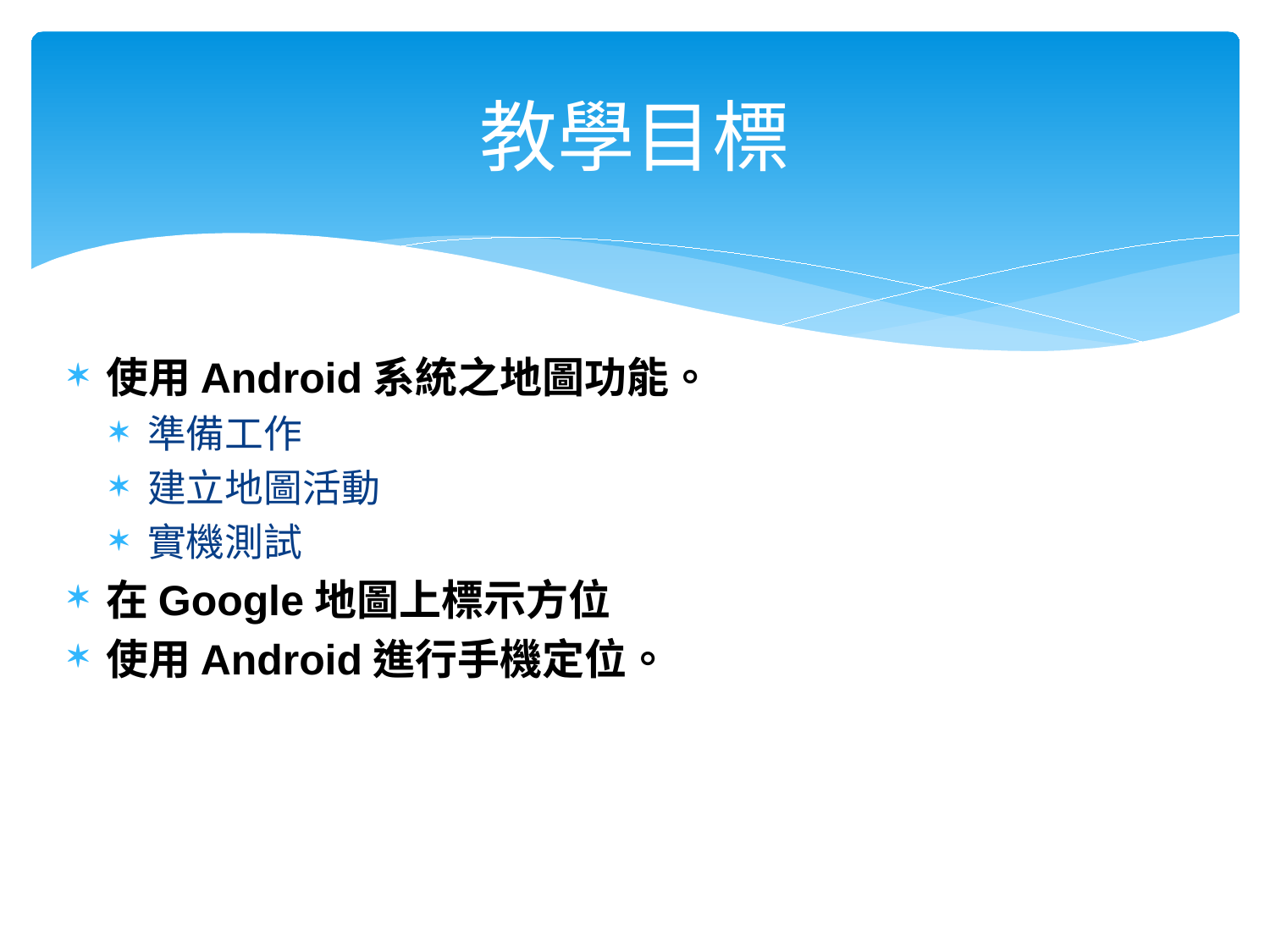

# 教學目標
使用Android系統之地圖功能。
準備工作
建立地圖活動
實機測試
在Google地圖上標示方位
使用Android進行手機定位。